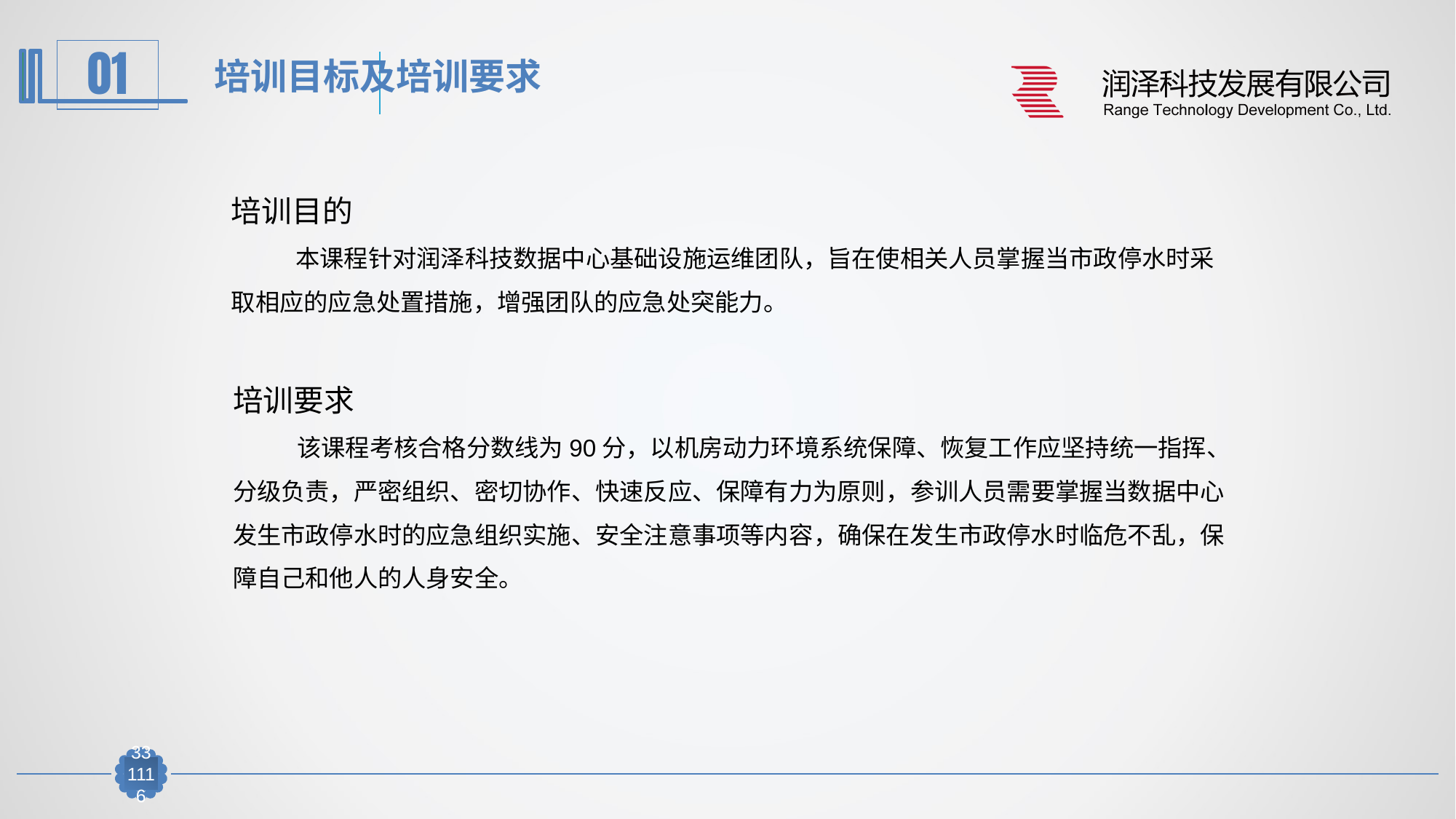

培训目标及培训要求
培训目的
本课程针对润泽科技数据中心基础设施运维团队，旨在使相关人员掌握当市政停水时采取相应的应急处置措施，增强团队的应急处突能力。
培训要求
该课程考核合格分数线为90分，以机房动力环境系统保障、恢复工作应坚持统一指挥、分级负责，严密组织、密切协作、快速反应、保障有力为原则，参训人员需要掌握当数据中心发生市政停水时的应急组织实施、安全注意事项等内容，确保在发生市政停水时临危不乱，保障自己和他人的人身安全。
331116